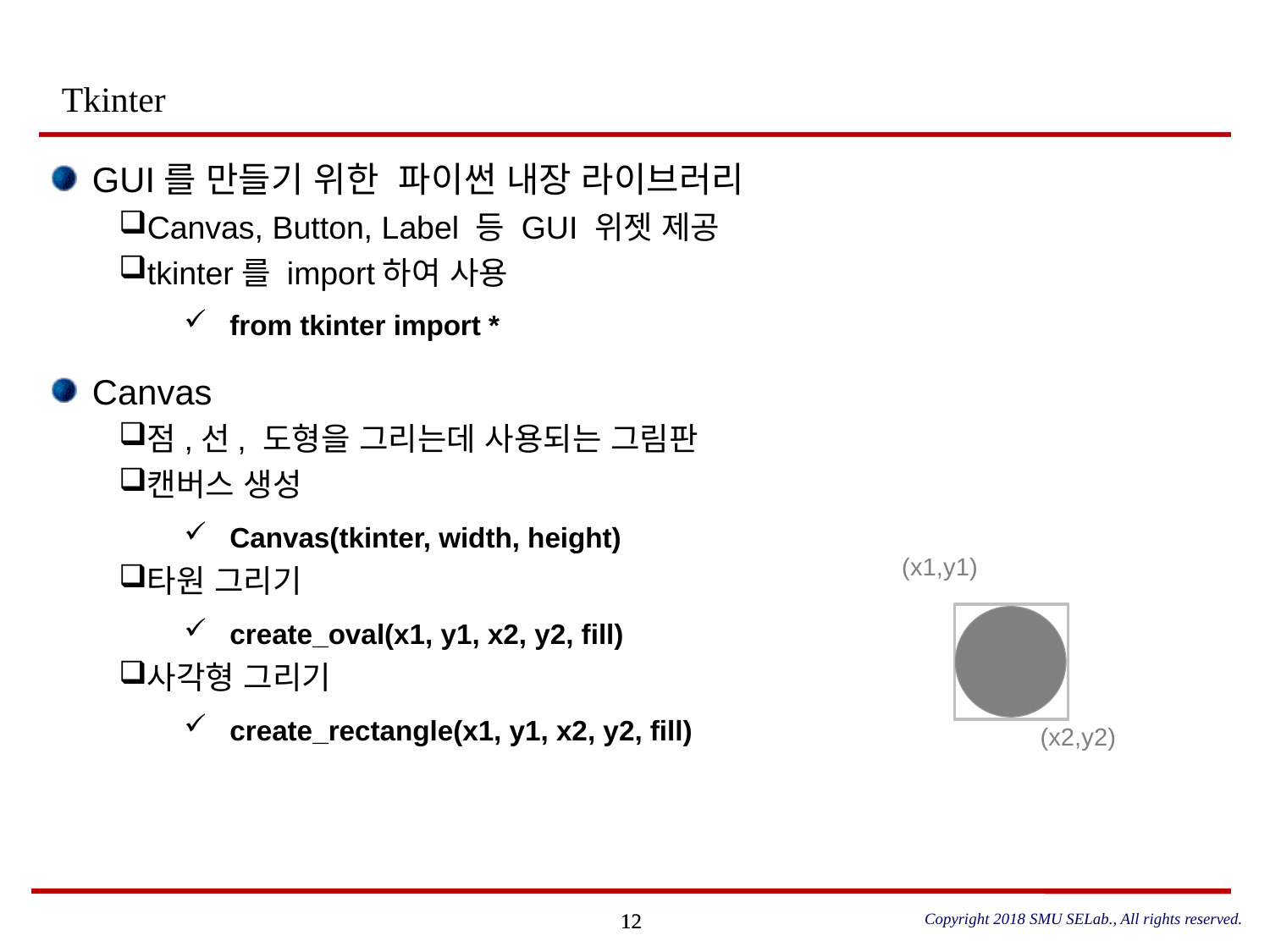

# Tkinter
GUI를 만들기 위한  파이썬 내장 라이브러리
Canvas, Button, Label 등 GUI 위젯 제공
tkinter를 import하여 사용
from tkinter import *
Canvas
점,선, 도형을 그리는데 사용되는 그림판
캔버스 생성
Canvas(tkinter, width, height)
타원 그리기
create_oval(x1, y1, x2, y2, fill)
사각형 그리기
create_rectangle(x1, y1, x2, y2, fill)

(x1,y1)

(x2,y2)
Copyright 2018 SMU SELab., All rights reserved.